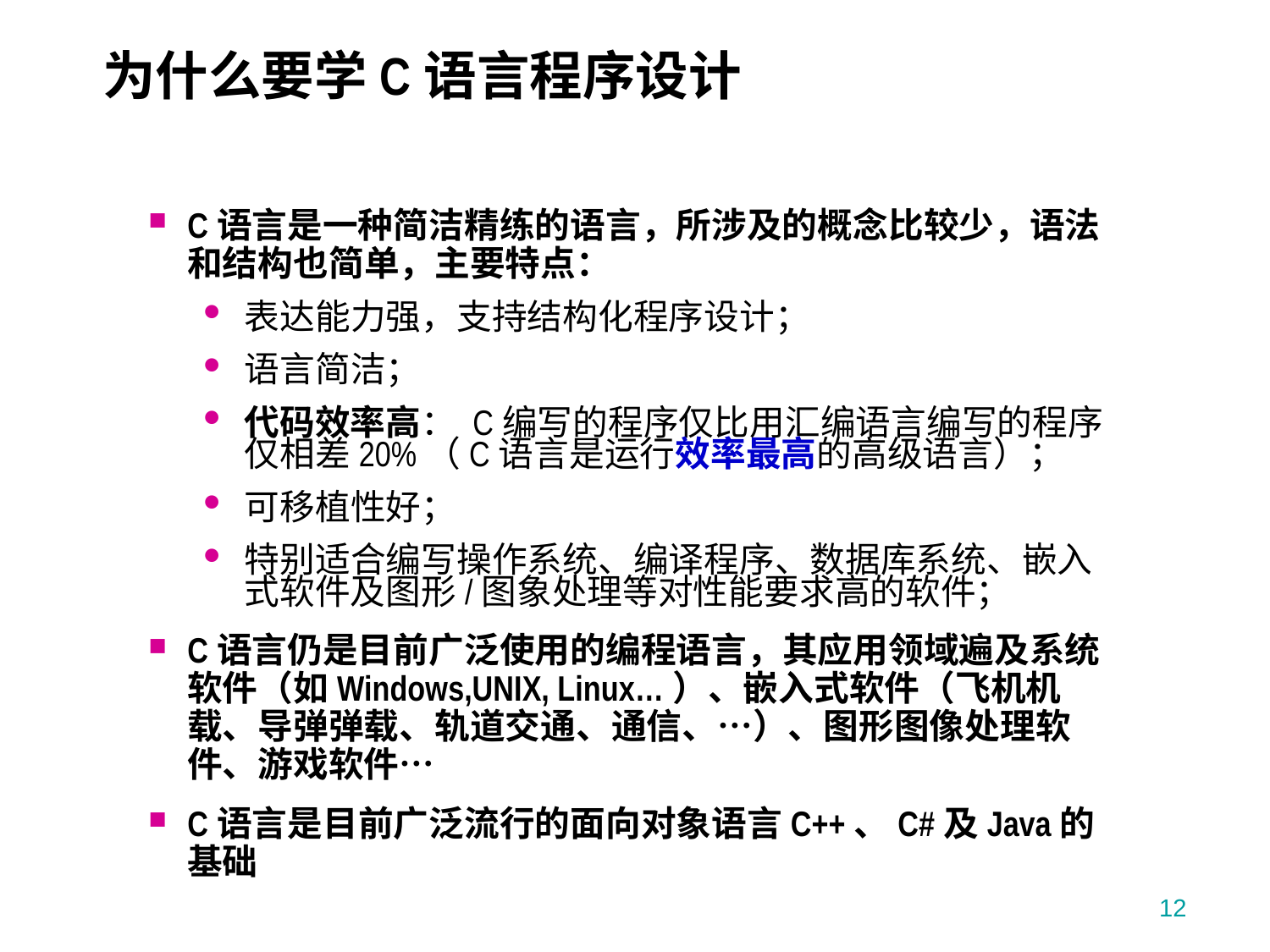

# 为什么要学C语言程序设计
C语言是一种简洁精练的语言，所涉及的概念比较少，语法和结构也简单，主要特点：
表达能力强，支持结构化程序设计；
语言简洁；
代码效率高： C编写的程序仅比用汇编语言编写的程序仅相差20%（C语言是运行效率最高的高级语言）；
可移植性好；
特别适合编写操作系统、编译程序、数据库系统、嵌入式软件及图形/图象处理等对性能要求高的软件；
C语言仍是目前广泛使用的编程语言，其应用领域遍及系统软件（如Windows,UNIX, Linux…）、嵌入式软件（飞机机载、导弹弹载、轨道交通、通信、…）、图形图像处理软件、游戏软件…
C语言是目前广泛流行的面向对象语言C++、C#及Java的基础
12